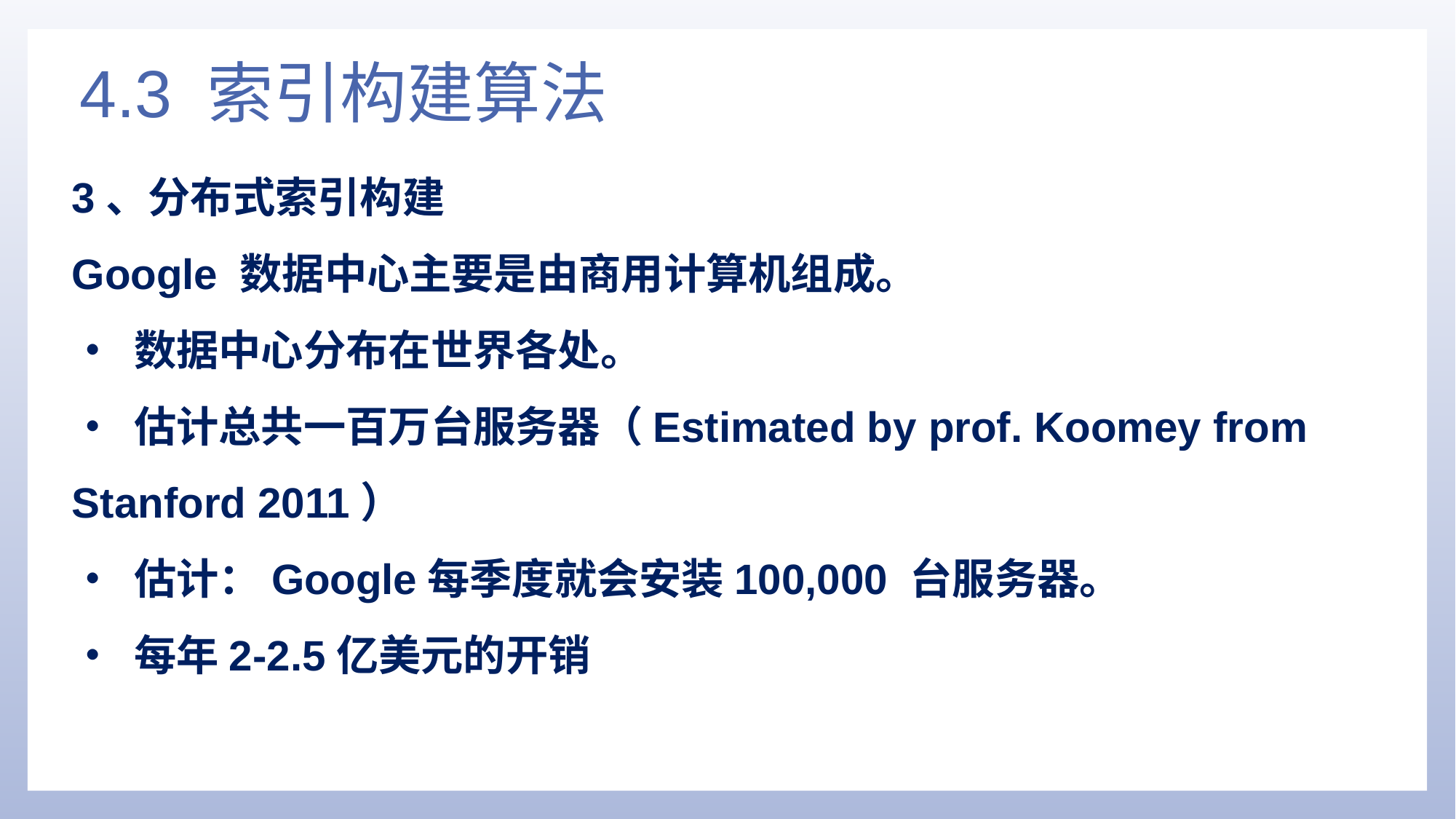

# 4.3 索引构建算法
3、分布式索引构建
Google 数据中心主要是由商用计算机组成。
• 数据中心分布在世界各处。
• 估计总共一百万台服务器（Estimated by prof. Koomey from Stanford 2011）
• 估计：Google每季度就会安装100,000 台服务器。
• 每年2-2.5亿美元的开销